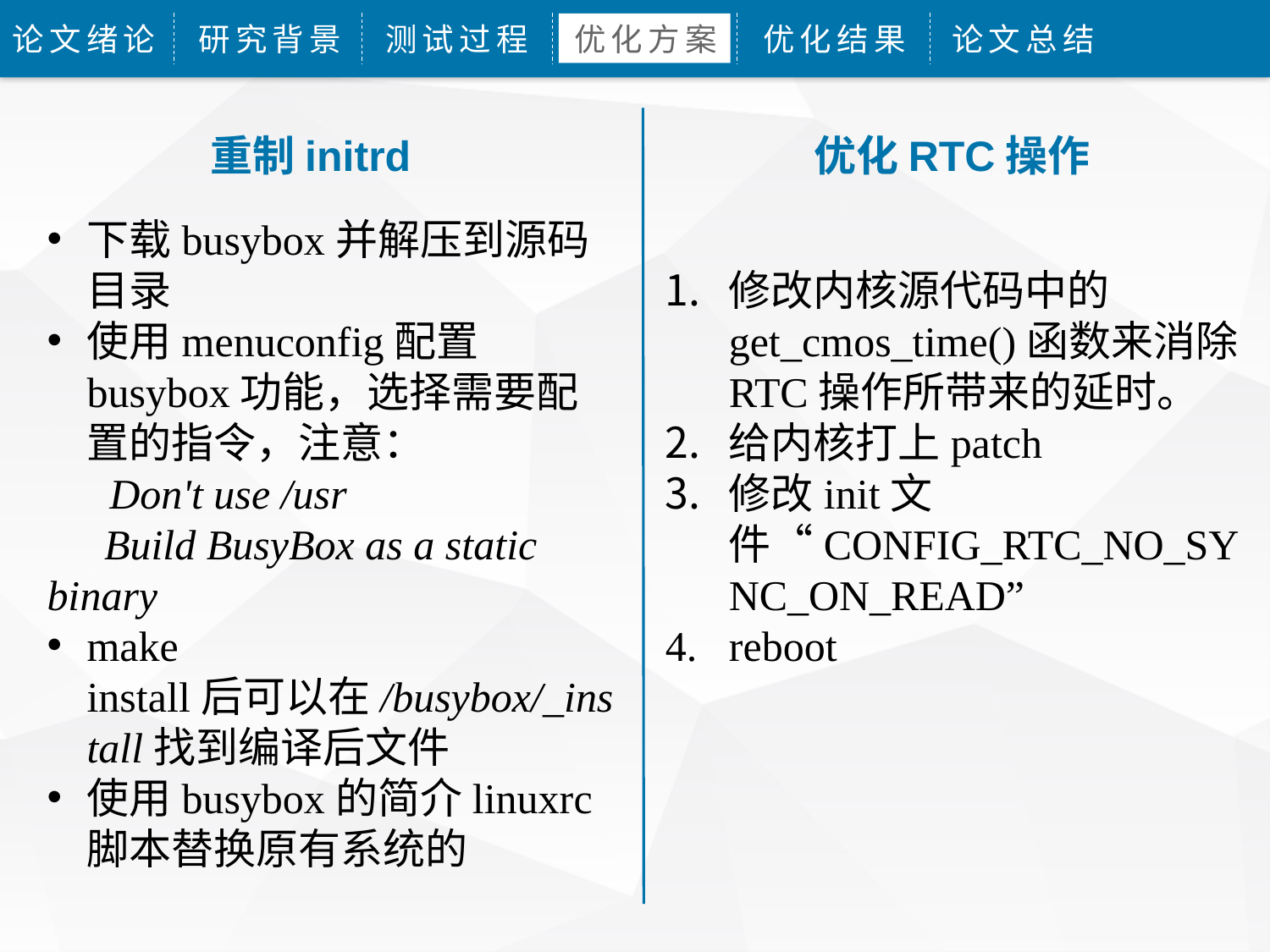

论文绪论
研究背景
测试过程
优化方案
优化结果
论文总结

重制initrd
优化RTC操作

修改内核源代码中的get_cmos_time()函数来消除RTC操作所带来的延时。
给内核打上patch
修改init文件“CONFIG_RTC_NO_SYNC_ON_READ”
reboot
下载busybox并解压到源码目录
使用menuconfig配置busybox功能，选择需要配置的指令，注意：
      Don't use /usr
      Build BusyBox as a static binary
make install后可以在/busybox/_install找到编译后文件
使用busybox的简介linuxrc脚本替换原有系统的